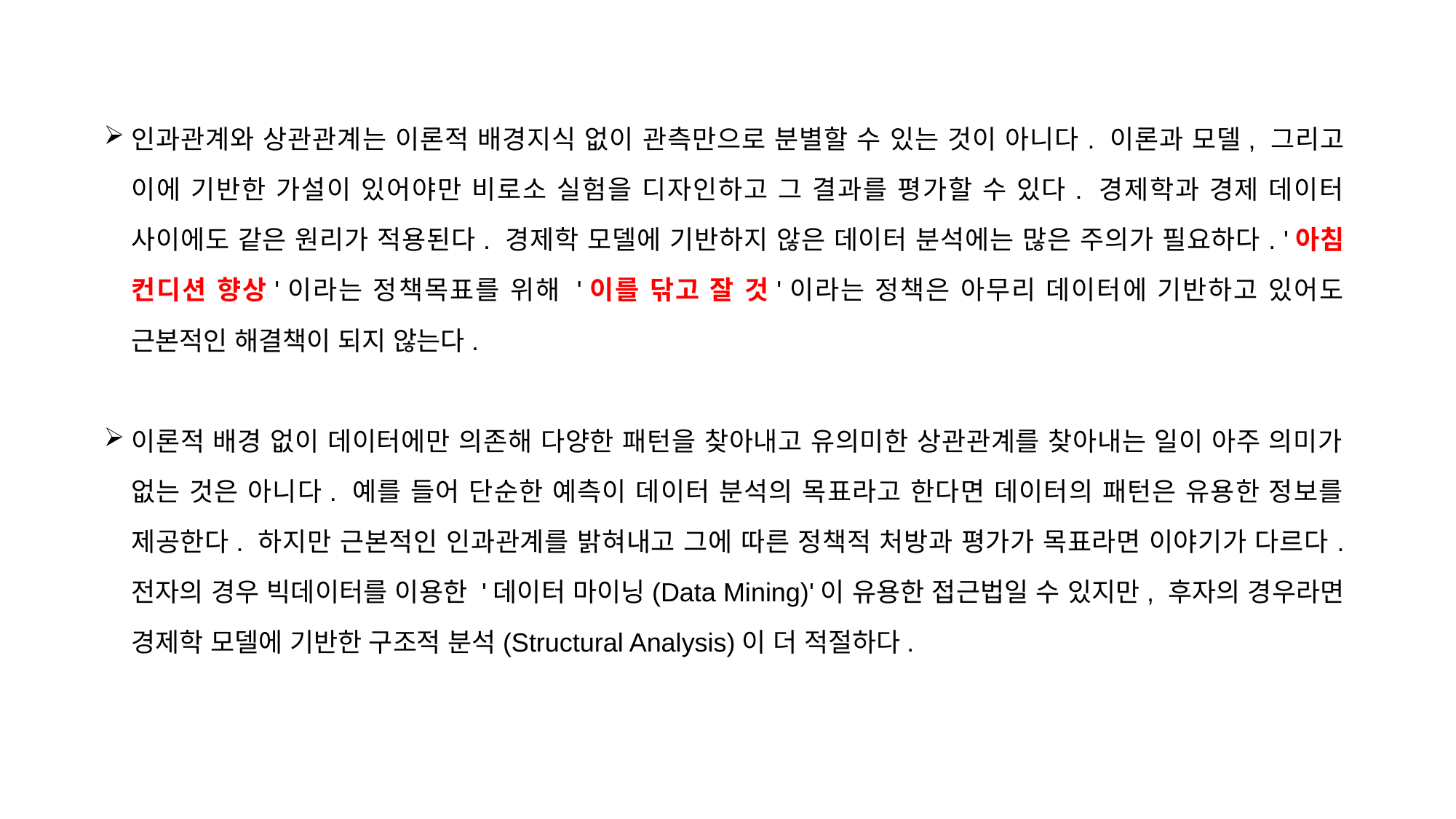

인과관계와 상관관계는 이론적 배경지식 없이 관측만으로 분별할 수 있는 것이 아니다. 이론과 모델, 그리고 이에 기반한 가설이 있어야만 비로소 실험을 디자인하고 그 결과를 평가할 수 있다. 경제학과 경제 데이터 사이에도 같은 원리가 적용된다. 경제학 모델에 기반하지 않은 데이터 분석에는 많은 주의가 필요하다. '아침 컨디션 향상'이라는 정책목표를 위해 '이를 닦고 잘 것'이라는 정책은 아무리 데이터에 기반하고 있어도 근본적인 해결책이 되지 않는다.

이론적 배경 없이 데이터에만 의존해 다양한 패턴을 찾아내고 유의미한 상관관계를 찾아내는 일이 아주 의미가 없는 것은 아니다. 예를 들어 단순한 예측이 데이터 분석의 목표라고 한다면 데이터의 패턴은 유용한 정보를 제공한다. 하지만 근본적인 인과관계를 밝혀내고 그에 따른 정책적 처방과 평가가 목표라면 이야기가 다르다. 전자의 경우 빅데이터를 이용한 '데이터 마이닝(Data Mining)'이 유용한 접근법일 수 있지만, 후자의 경우라면 경제학 모델에 기반한 구조적 분석(Structural Analysis)이 더 적절하다.